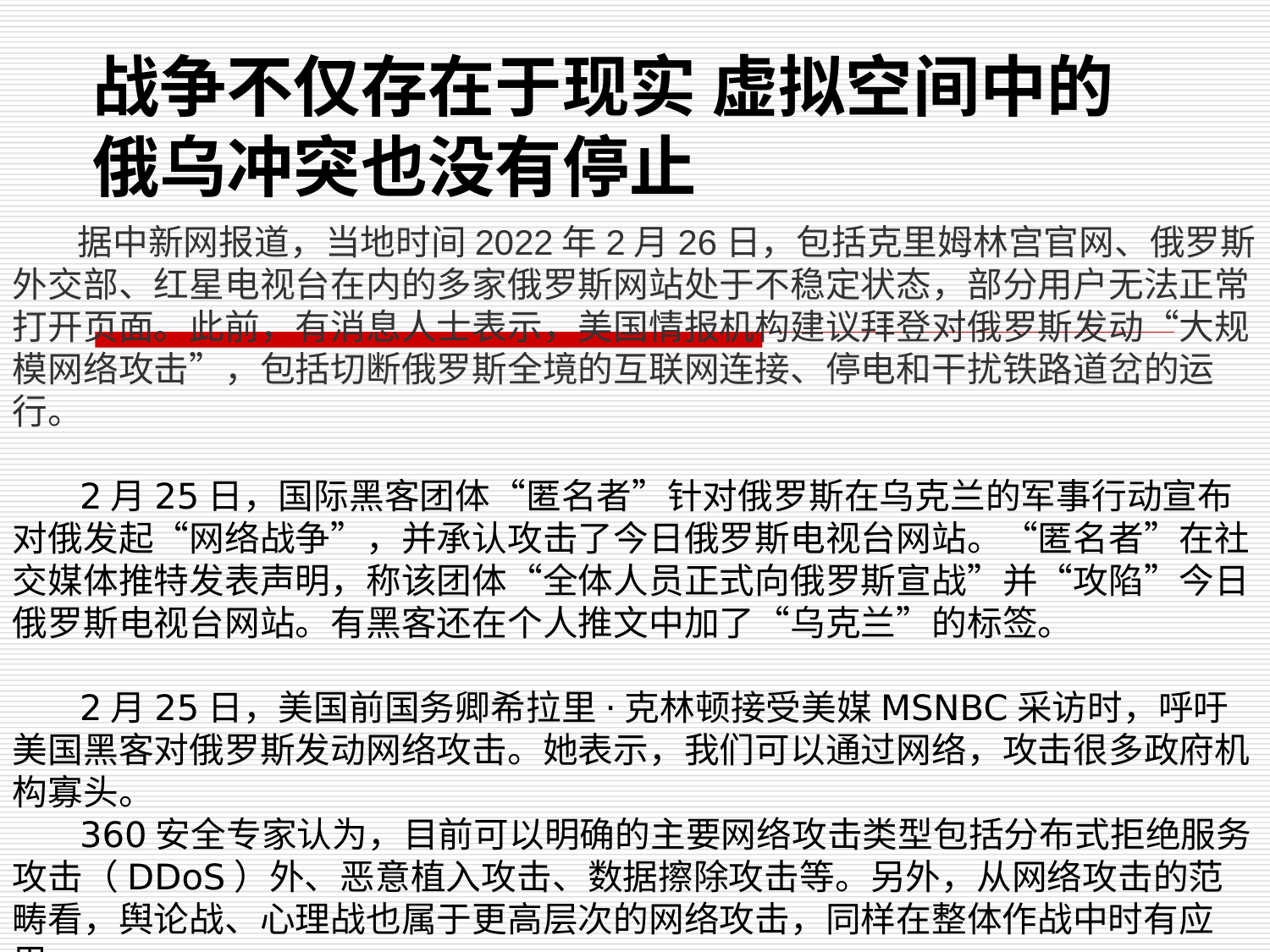

# 战争不仅存在于现实 虚拟空间中的俄乌冲突也没有停止
        据中新网报道，当地时间2022年2月26日，包括克里姆林宫官网、俄罗斯外交部、红星电视台在内的多家俄罗斯网站处于不稳定状态，部分用户无法正常打开页面。此前，有消息人士表示，美国情报机构建议拜登对俄罗斯发动“大规模网络攻击”，包括切断俄罗斯全境的互联网连接、停电和干扰铁路道岔的运行。

      2月25日，国际黑客团体“匿名者”针对俄罗斯在乌克兰的军事行动宣布对俄发起“网络战争”，并承认攻击了今日俄罗斯电视台网站。“匿名者”在社交媒体推特发表声明，称该团体“全体人员正式向俄罗斯宣战”并“攻陷”今日俄罗斯电视台网站。有黑客还在个人推文中加了“乌克兰”的标签。

      2月25日，美国前国务卿希拉里·克林顿接受美媒MSNBC采访时，呼吁美国黑客对俄罗斯发动网络攻击。她表示，我们可以通过网络，攻击很多政府机构寡头。
      360安全专家认为，目前可以明确的主要网络攻击类型包括分布式拒绝服务攻击（DDoS）外、恶意植入攻击、数据擦除攻击等。另外，从网络攻击的范畴看，舆论战、心理战也属于更高层次的网络攻击，同样在整体作战中时有应用。